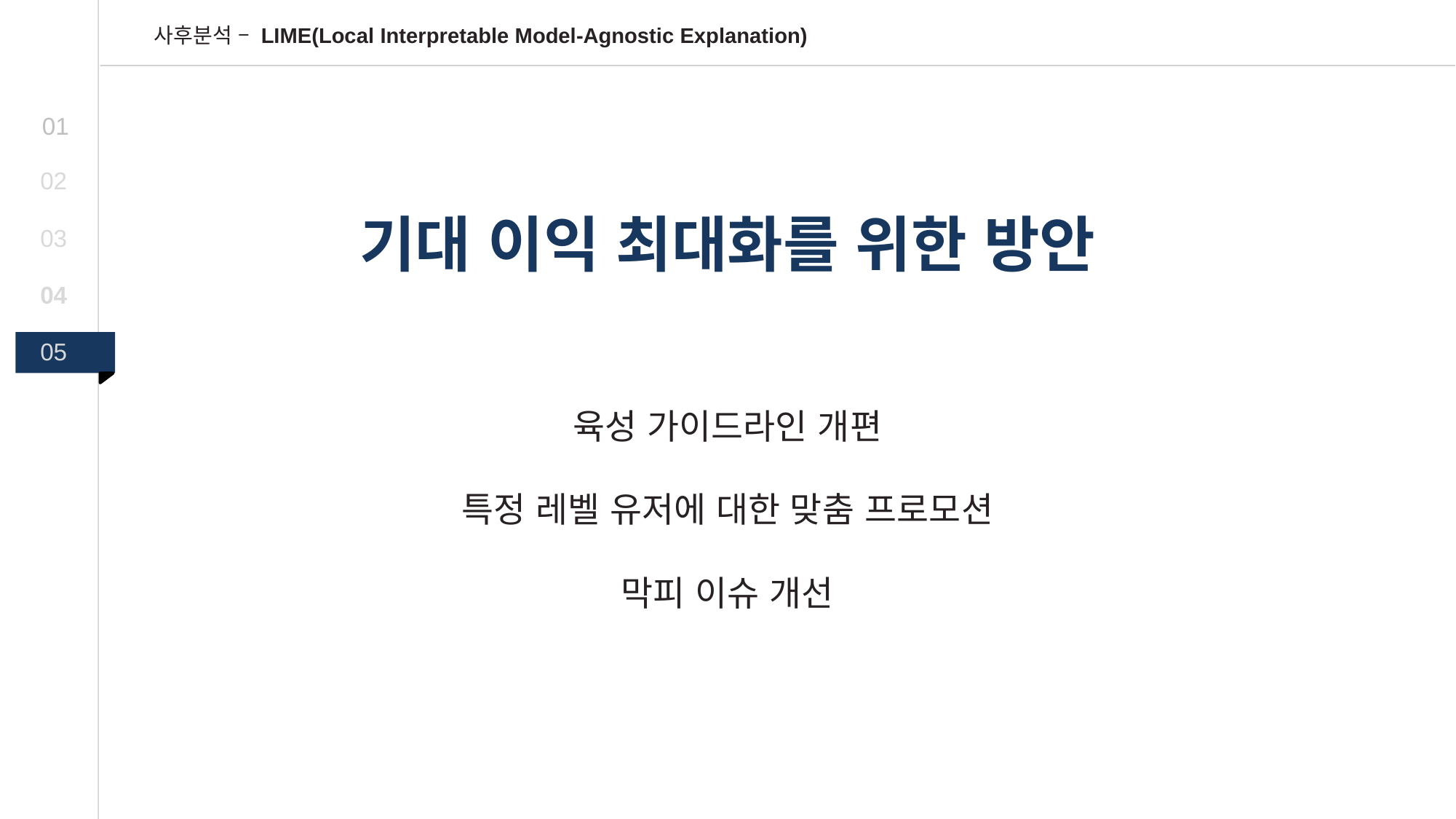

사후분석 – LIME(Local Interpretable Model-Agnostic Explanation)
01
02
기대 이익 최대화를 위한 방안

육성 가이드라인 개편

특정 레벨 유저에 대한 맞춤 프로모션

막피 이슈 개선

03
04
05